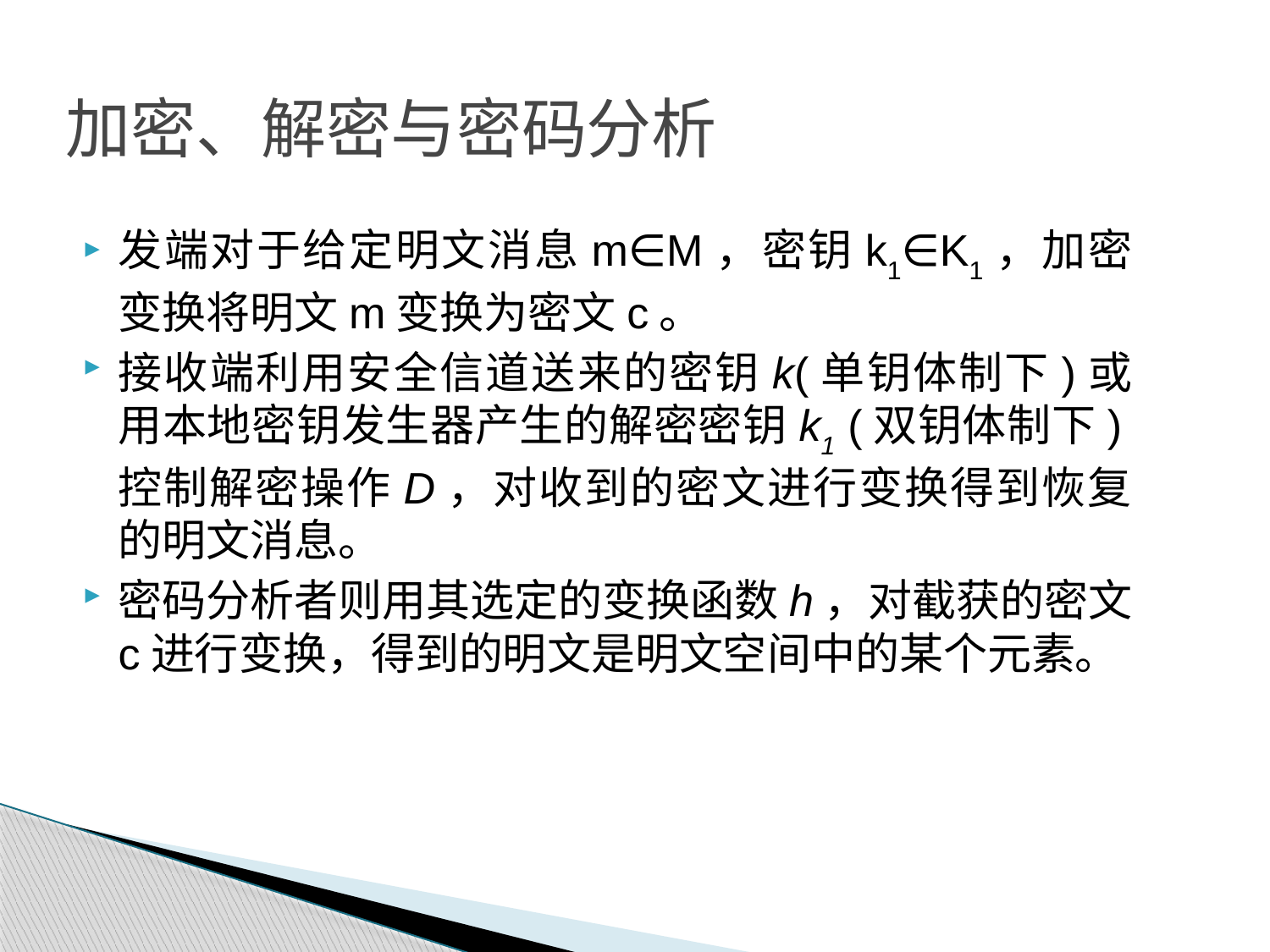

# 加密、解密与密码分析
发端对于给定明文消息m∈M，密钥k1∈K1，加密变换将明文m变换为密文c。
接收端利用安全信道送来的密钥k(单钥体制下)或用本地密钥发生器产生的解密密钥k1 (双钥体制下)控制解密操作D，对收到的密文进行变换得到恢复的明文消息。
密码分析者则用其选定的变换函数h，对截获的密文c进行变换，得到的明文是明文空间中的某个元素。